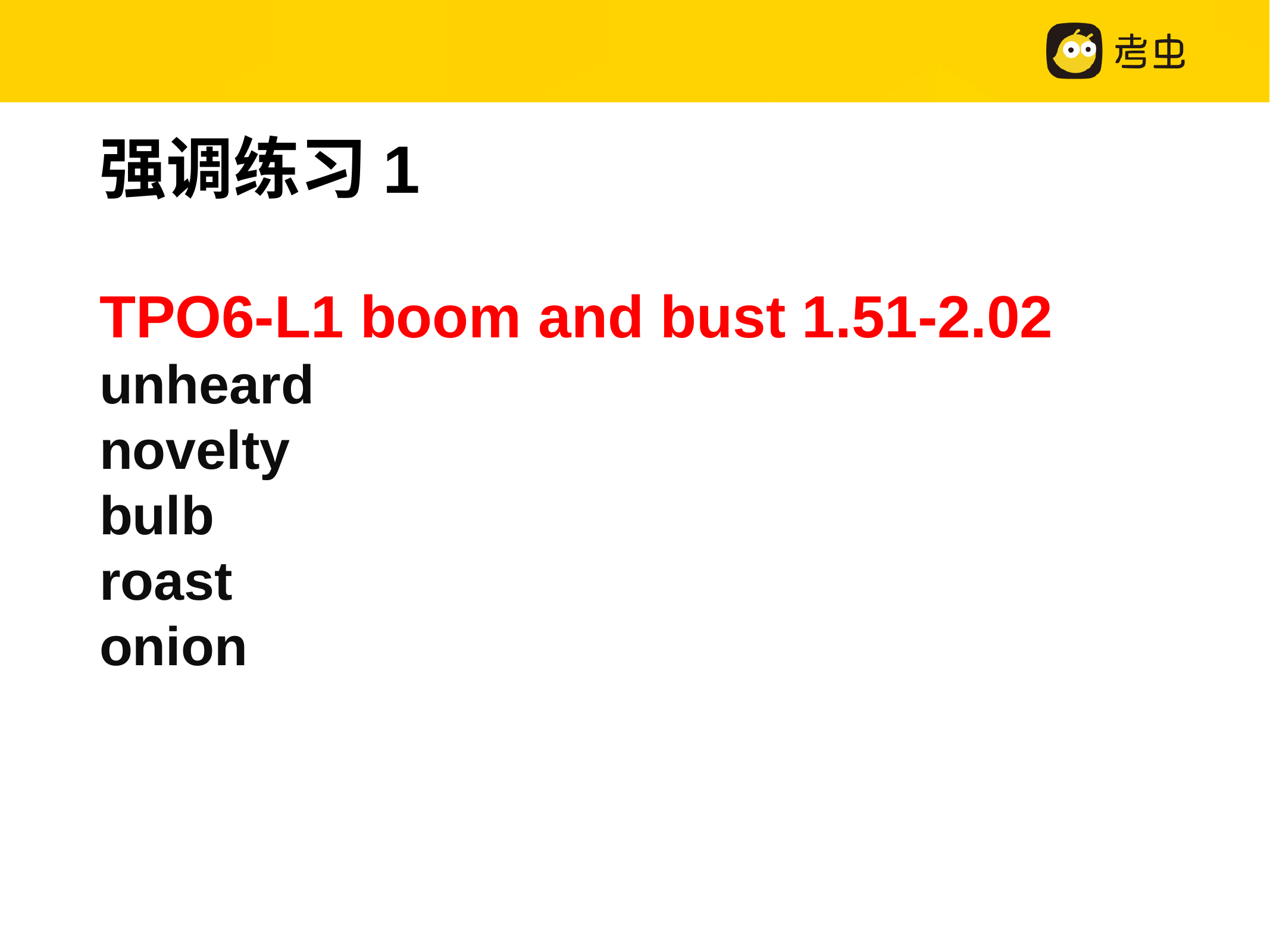

强调练习1

TPO6-L1 boom and bust 1.51-2.02
unheard
novelty
bulb
roast
onion